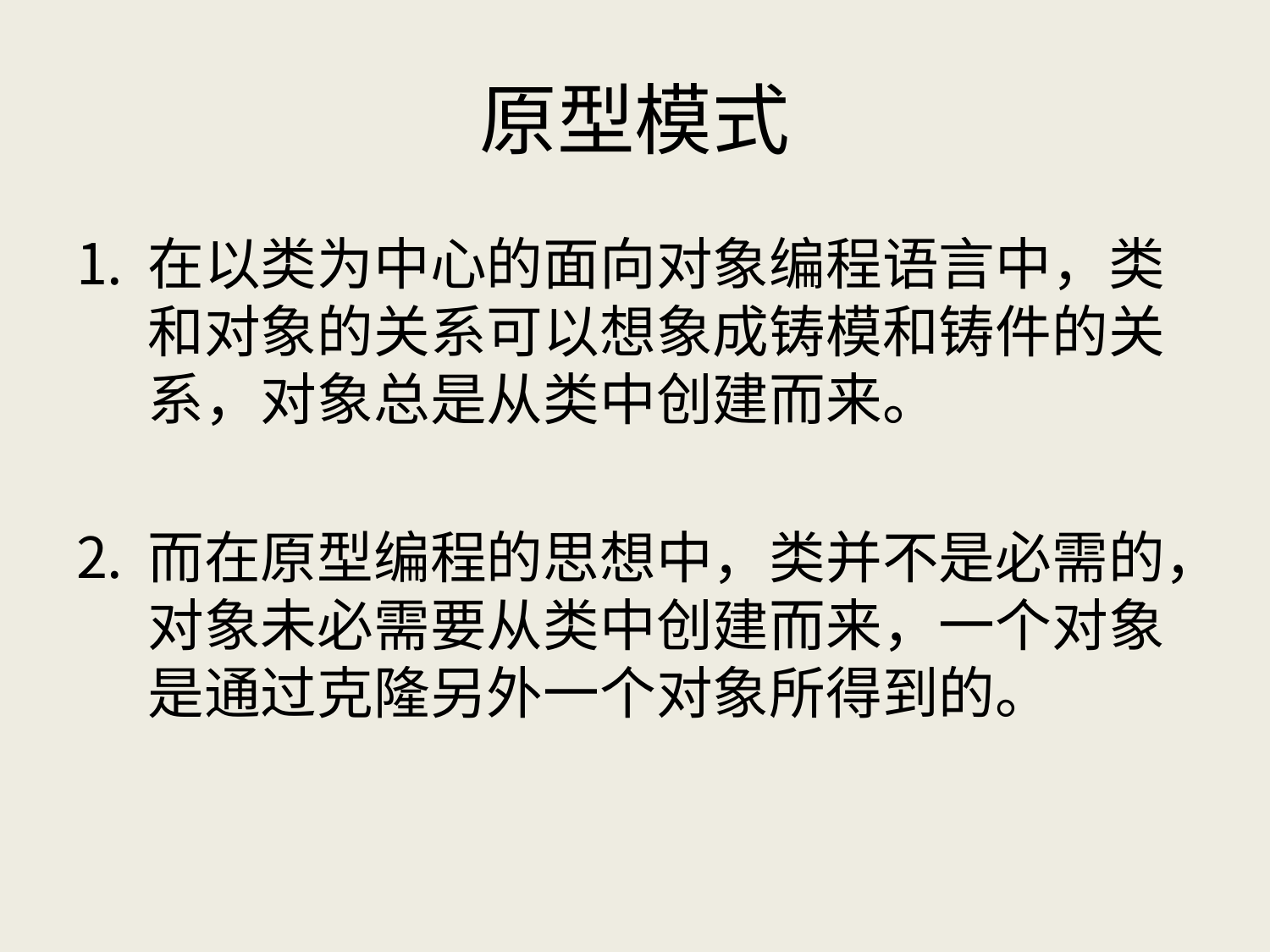

# 原型模式
在以类为中心的面向对象编程语言中，类和对象的关系可以想象成铸模和铸件的关系，对象总是从类中创建而来。

而在原型编程的思想中，类并不是必需的，对象未必需要从类中创建而来，一个对象是通过克隆另外一个对象所得到的。